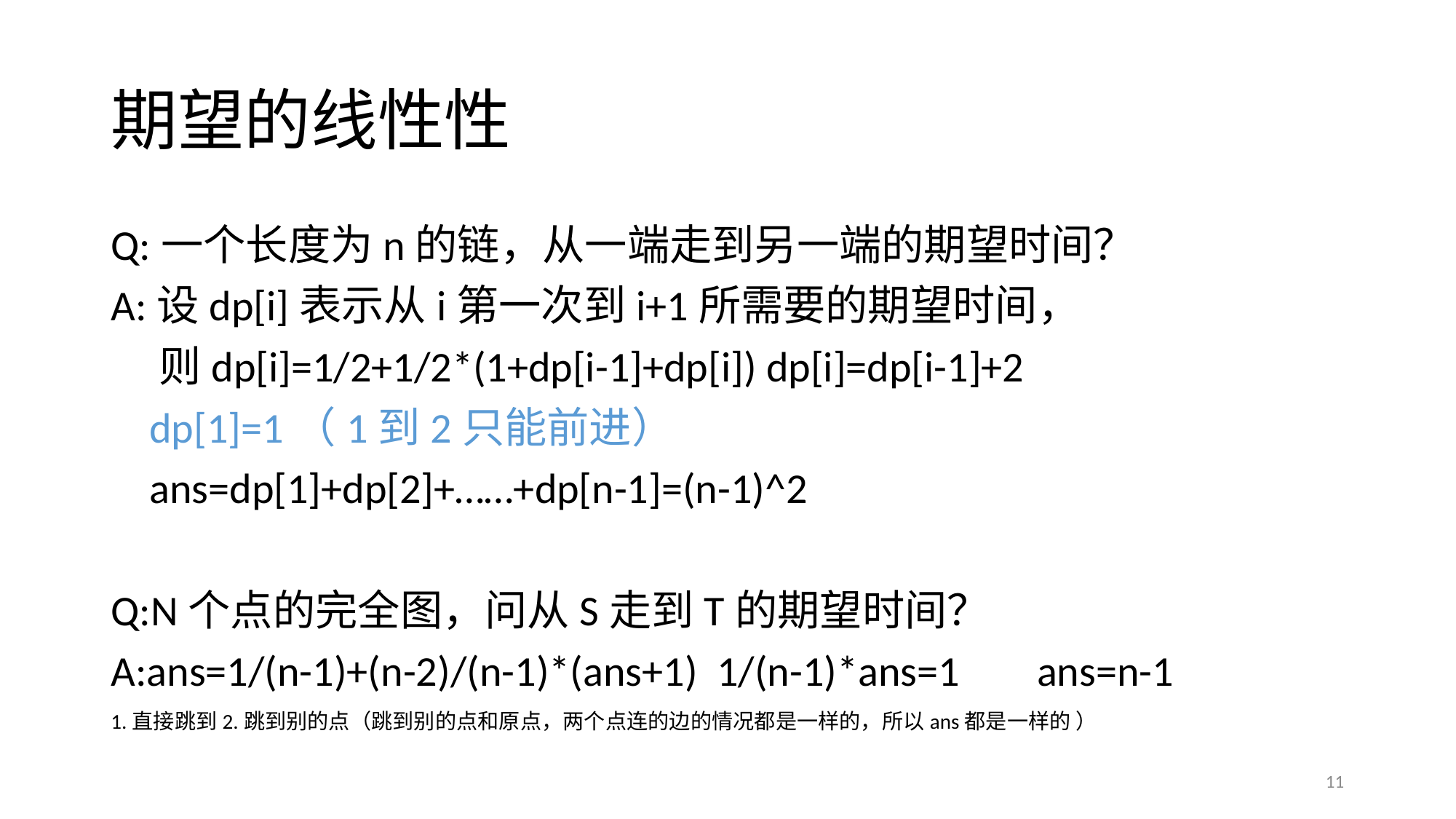

# 期望的线性性
Q:一个长度为n的链，从一端走到另一端的期望时间？
A:设dp[i]表示从i第一次到i+1所需要的期望时间，
    则dp[i]=1/2+1/2*(1+dp[i-1]+dp[i]) dp[i]=dp[i-1]+2
    dp[1]=1（1到2只能前进）
    ans=dp[1]+dp[2]+……+dp[n-1]=(n-1)^2

Q:N个点的完全图，问从S走到T的期望时间？
A:ans=1/(n-1)+(n-2)/(n-1)*(ans+1)  1/(n-1)*ans=1        ans=n-1
1.直接跳到2.跳到别的点（跳到别的点和原点，两个点连的边的情况都是一样的，所以ans都是一样的 ）
11